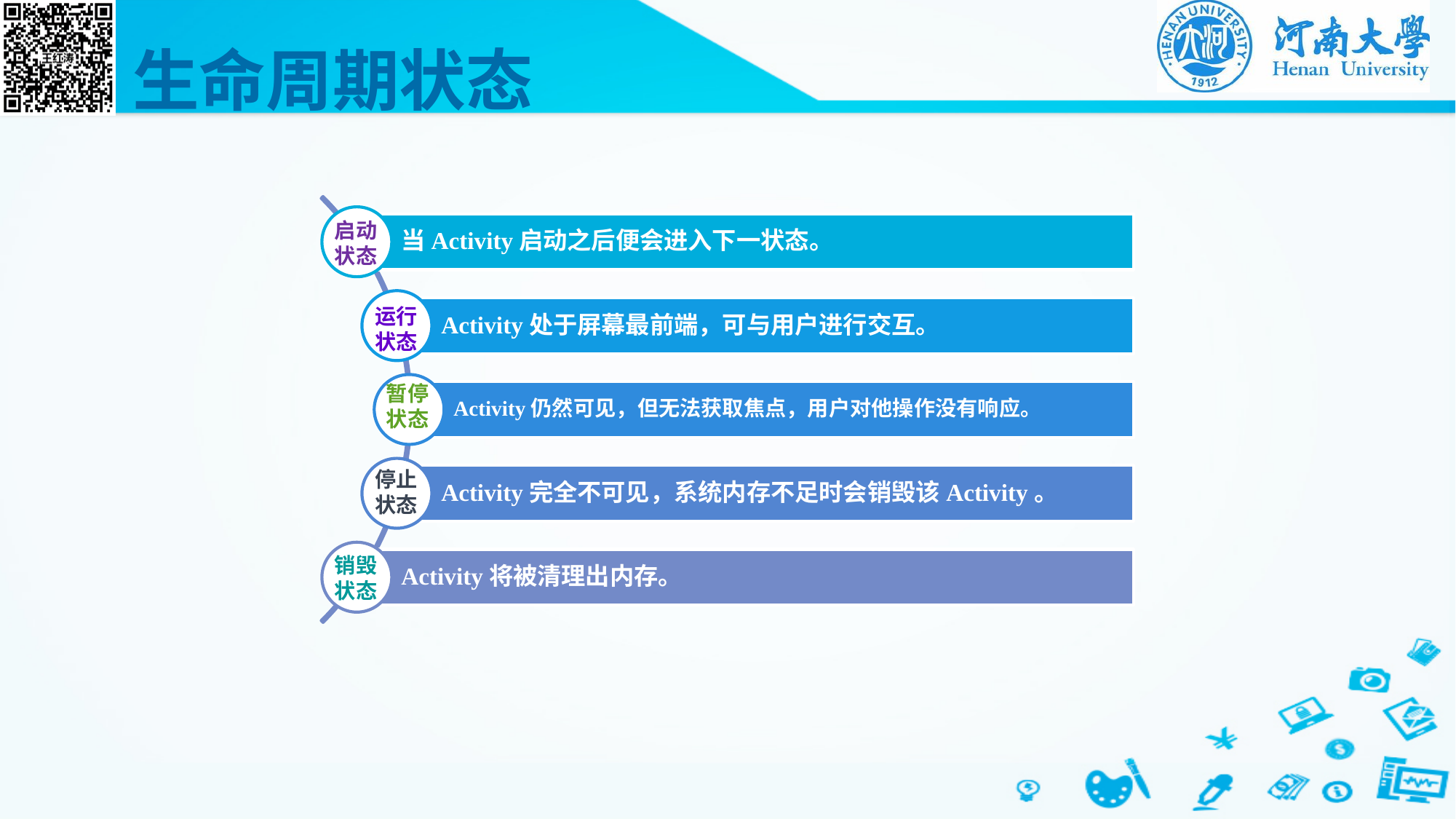

# 生命周期状态
当Activity启动之后便会进入下一状态。
Activity处于屏幕最前端，可与用户进行交互。
Activity仍然可见，但无法获取焦点，用户对他操作没有响应。
Activity完全不可见，系统内存不足时会销毁该Activity。
Activity将被清理出内存。
启动
状态
运行
状态
暂停
状态
停止
状态
销毁
状态